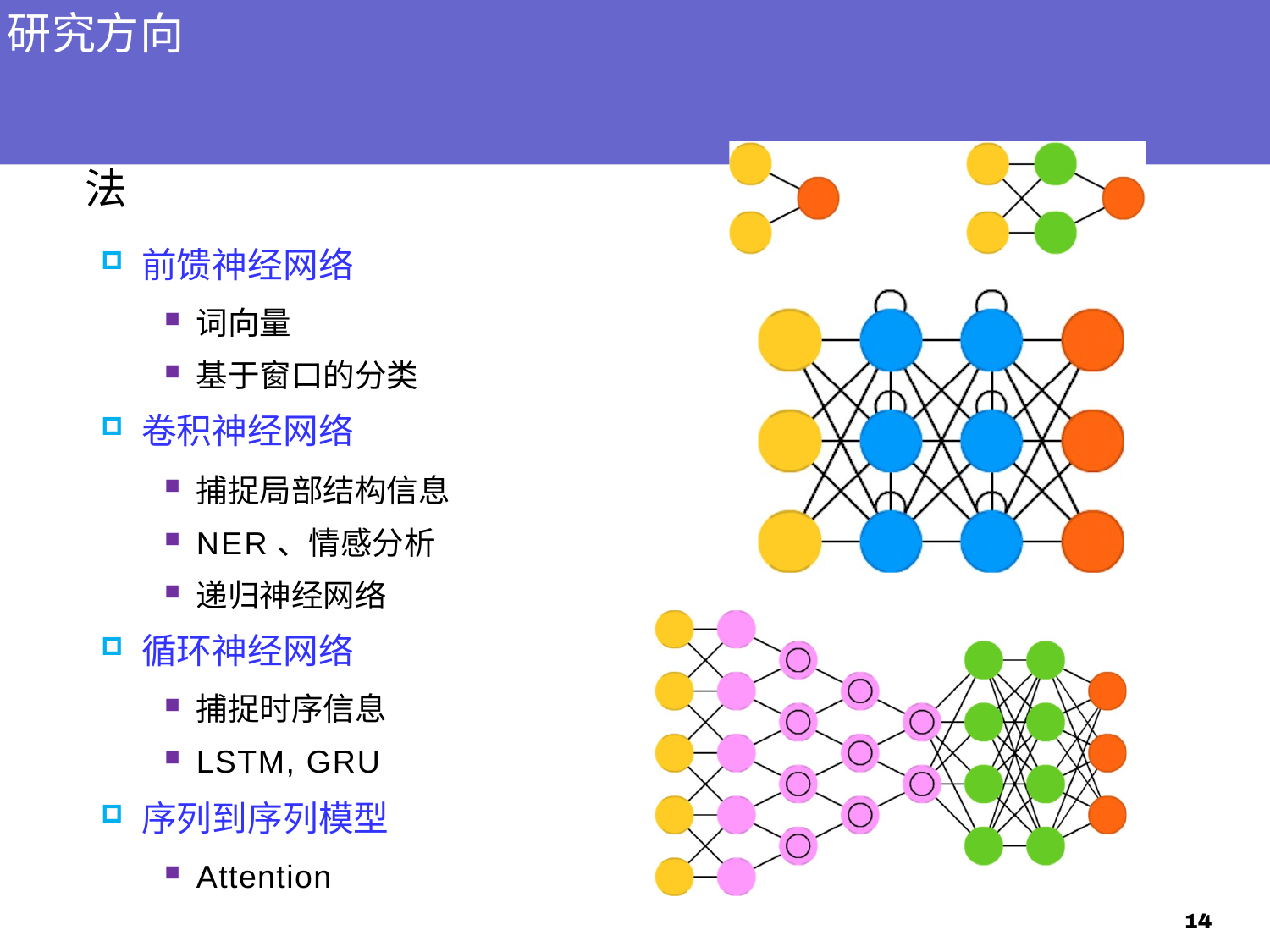

# 研究方向
NLP的深度学习方法
前馈神经网络
词向量
基于窗口的分类
卷积神经网络
捕捉局部结构信息
NER、情感分析
递归神经网络
循环神经网络
捕捉时序信息
LSTM, GRU
序列到序列模型
Attention

14